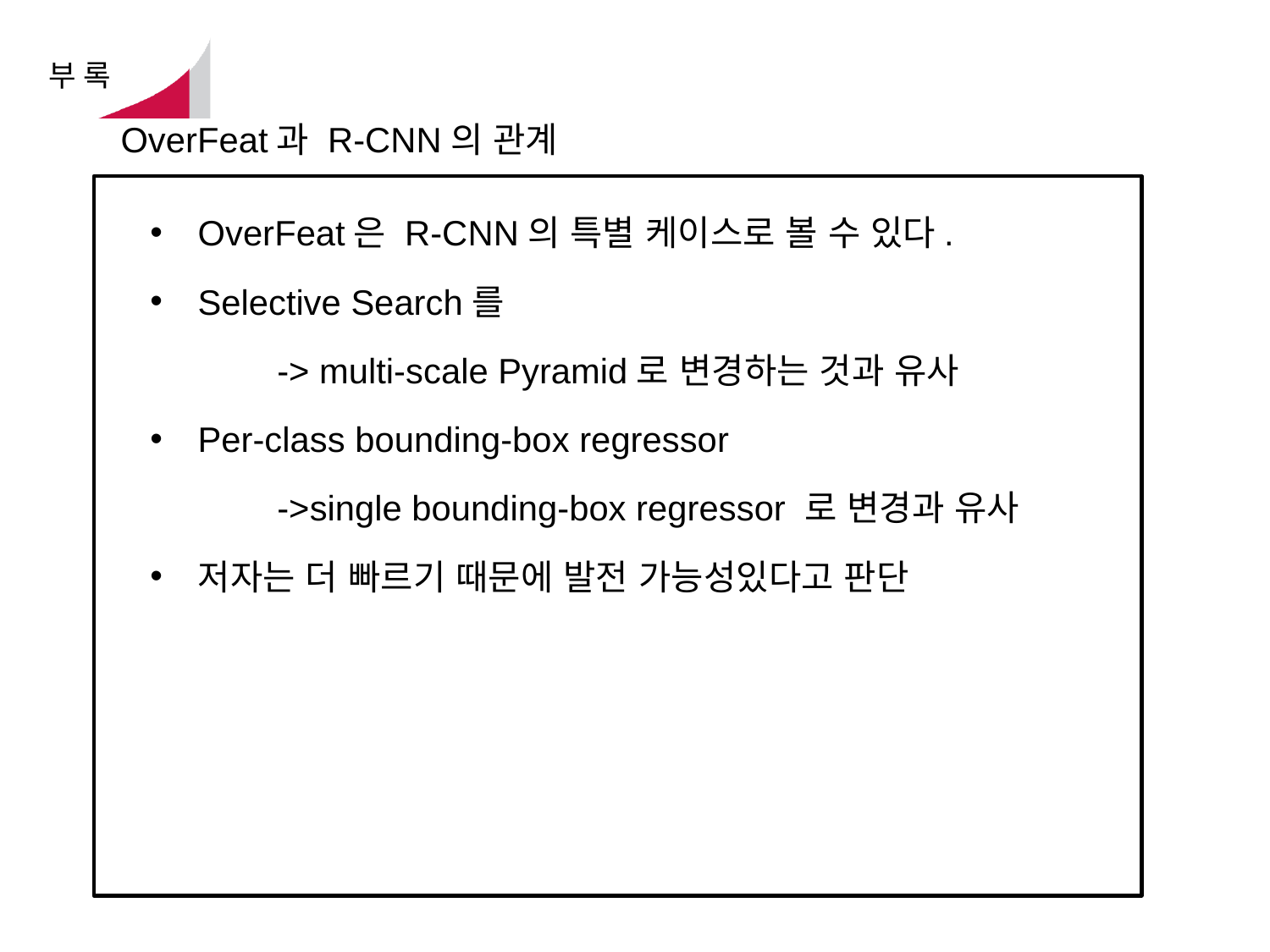

# 부 록
OverFeat과 R-CNN의 관계

OverFeat은 R-CNN의 특별 케이스로 볼 수 있다.
Selective Search를
	-> multi-scale Pyramid로 변경하는 것과 유사
Per-class bounding-box regressor
	->single bounding-box regressor 로 변경과 유사
저자는 더 빠르기 때문에 발전 가능성있다고 판단